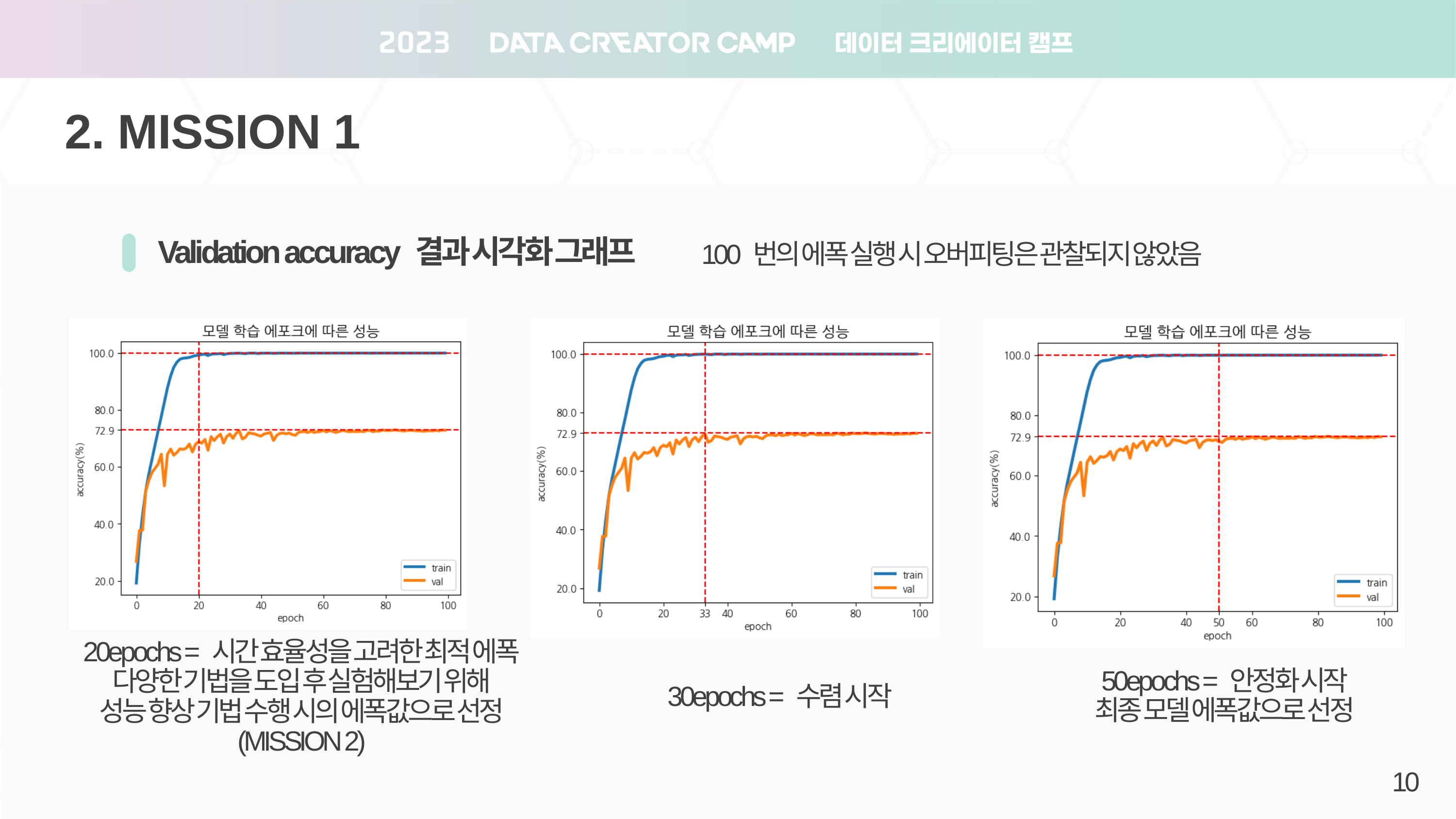

2. MISSION 1

Validation accuracy 결과 시각화 그래프
100 번의 에폭 실행 시 오버피팅은 관찰되지 않았음

20epochs = 시간 효율성을 고려한 최적 에폭
다양한 기법을 도입 후 실험해보기 위해
성능 향상 기법 수행 시의 에폭값으로 선정
(MISSION 2)
50epochs = 안정화 시작
최종 모델 에폭값으로 선정

30epochs = 수렴 시작

10